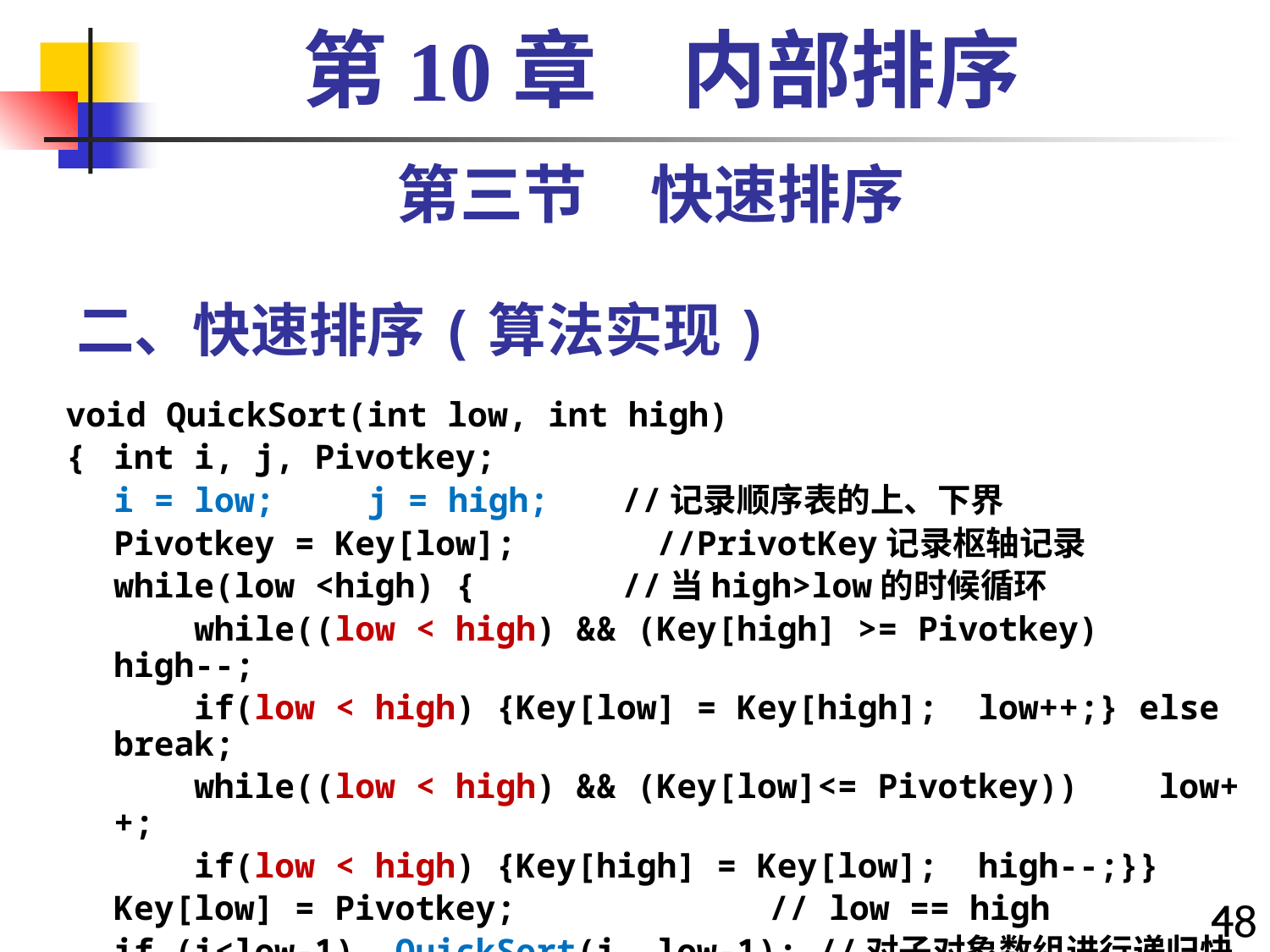

第10章　内部排序
第三节　快速排序
# 二、快速排序(算法实现)
void QuickSort(int low, int high)
{	int i, j, Pivotkey;
	i = low;	j = high;	//记录顺序表的上、下界
	Pivotkey = Key[low];       //PrivotKey记录枢轴记录
	while(low <high) {		//当high>low的时候循环
	    while((low < high) && (Key[high] >= Pivotkey) high--;
	    if(low < high) {Key[low] = Key[high];  low++;} else break;
	    while((low < high) && (Key[low]<= Pivotkey))    low++;
	    if(low < high) {Key[high] = Key[low];  high--;}}
	Key[low] = Pivotkey;		 // low == high
	if (i<low-1)  QuickSort(i, low-1); //对子对象数组进行递归快速排序
	if (high+1<j) QuickSort(high+1, j);}
48